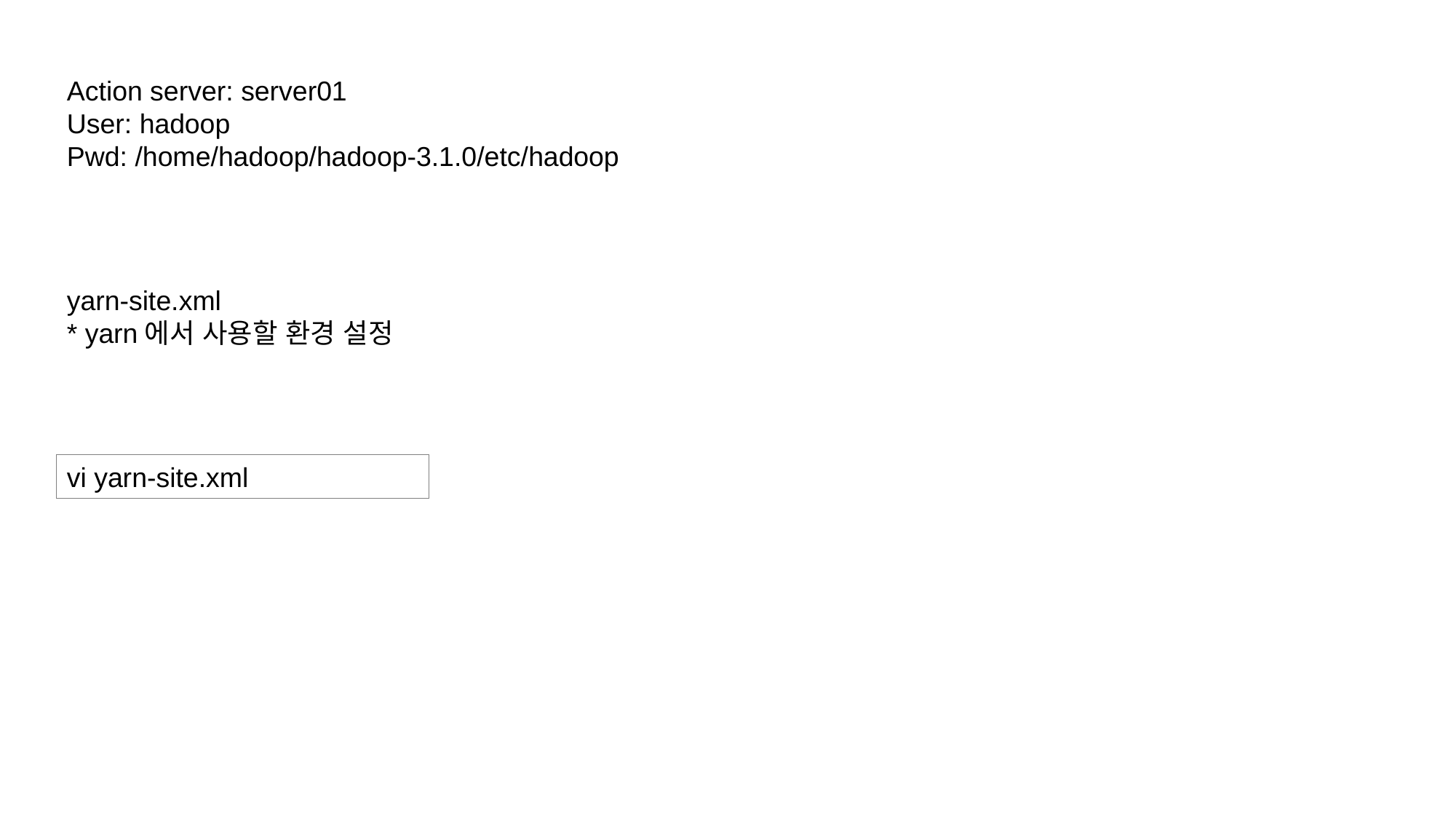

Action server: server01
User: hadoop
Pwd: /home/hadoop/hadoop-3.1.0/etc/hadoop
yarn-site.xml
* yarn에서 사용할 환경 설정
vi yarn-site.xml